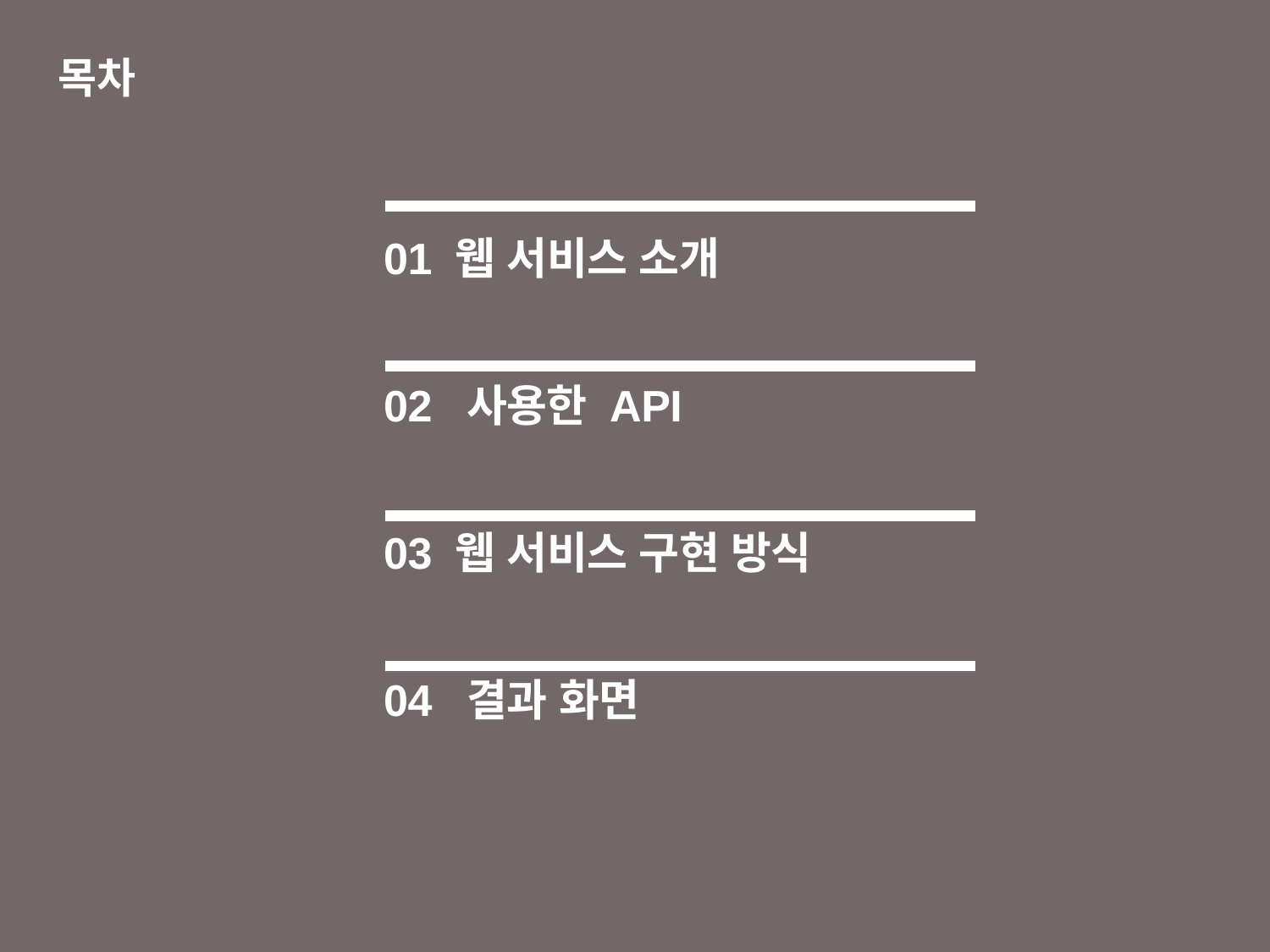

# 목차
01 웹 서비스 소개
02  사용한 API
03 웹 서비스 구현 방식
04  결과 화면